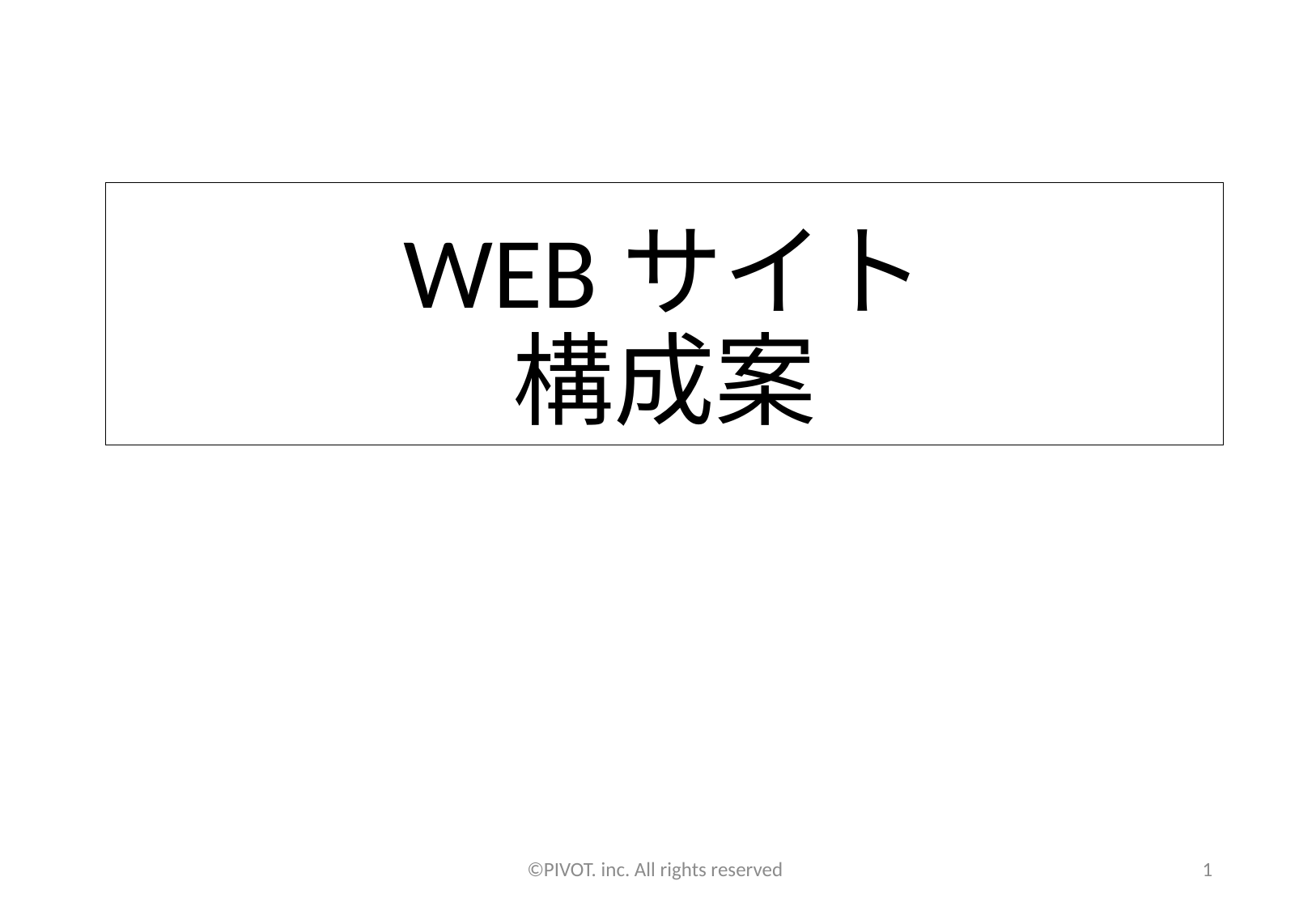

# WEBサイト 構成案
©PIVOT. inc. All rights reserved
1